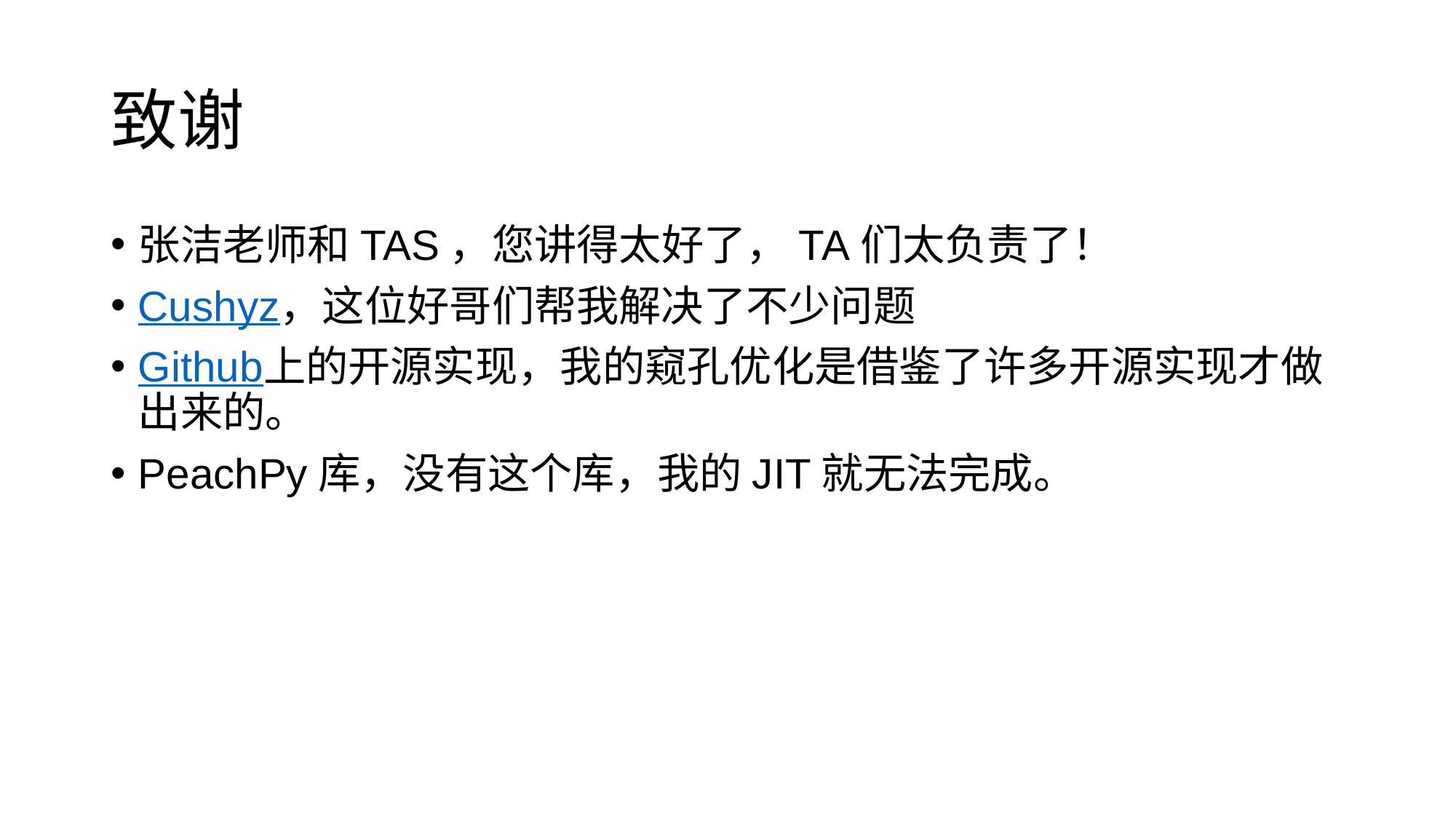

# 致谢
张洁老师和TAS，您讲得太好了，TA们太负责了！
Cushyz，这位好哥们帮我解决了不少问题
Github上的开源实现，我的窥孔优化是借鉴了许多开源实现才做出来的。
PeachPy库，没有这个库，我的JIT就无法完成。